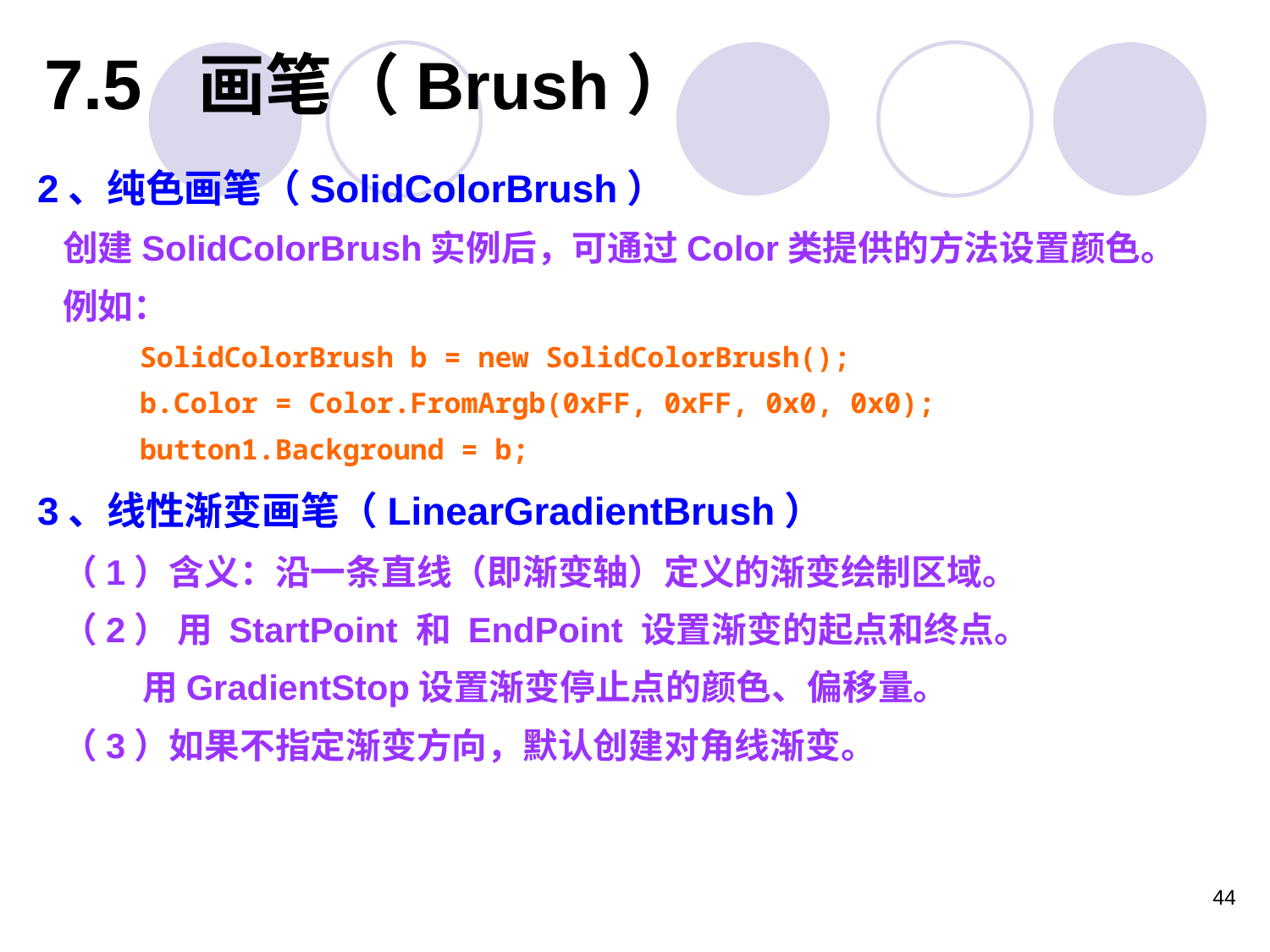

7.5  画笔（Brush）
2、纯色画笔（SolidColorBrush）
创建SolidColorBrush实例后，可通过Color类提供的方法设置颜色。
例如：
SolidColorBrush b = new SolidColorBrush();
b.Color = Color.FromArgb(0xFF, 0xFF, 0x0, 0x0);
button1.Background = b;
3、线性渐变画笔（LinearGradientBrush）
  （1）含义：沿一条直线（即渐变轴）定义的渐变绘制区域。
  （2） 用 StartPoint 和 EndPoint 设置渐变的起点和终点。
            用GradientStop设置渐变停止点的颜色、偏移量。
  （3）如果不指定渐变方向，默认创建对角线渐变。

44